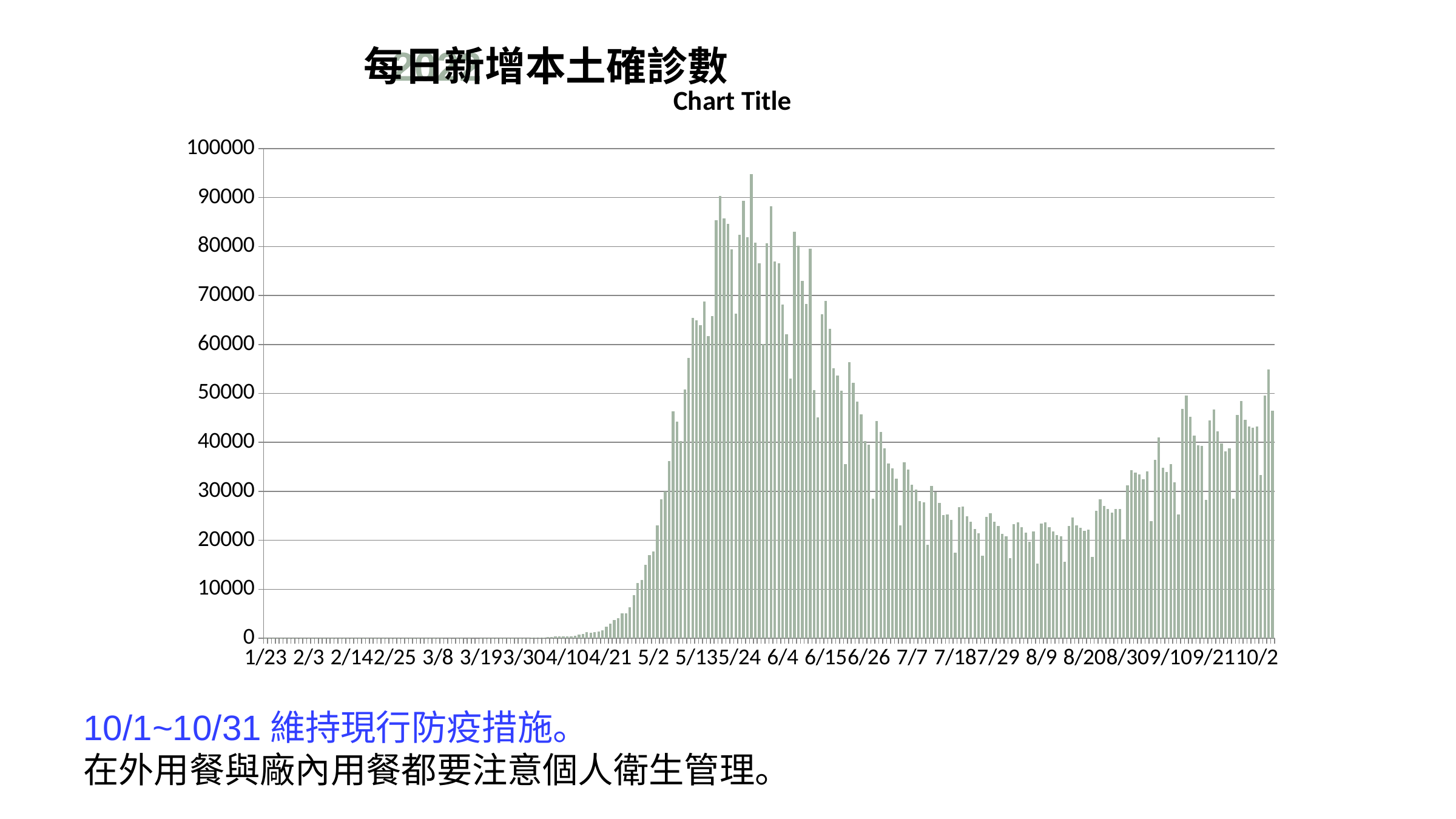

2022
每日新增本土確診數

### Chart:

| Category |  |
|---|---|
| 1/23 | 52.0 |
| 1/24 | 15.0 |
| 1/25 | 13.0 |
| 1/26 | 46.0 |
| 1/27 | 21.0 |
| 1/28 | 27.0 |
| 1/29 | 15.0 |
| 1/30 | 14.0 |
| 1/31 | 17.0 |
| 2/1 | 16.0 |
| 2/2 | 16.0 |
| 2/3 | 22.0 |
| 2/4 | 25.0 |
| 2/5 | 40.0 |
| 2/6 | 14.0 |
| 2/7 | 2.0 |
| 2/8 | 26.0 |
| 2/9 | 10.0 |
| 2/10 | 37.0 |
| 2/11 | 18.0 |
| 2/12 | 11.0 |
| 2/13 | 12.0 |
| 2/14 | 4.0 |
| 2/15 | 5.0 |
| 2/16 | 14.0 |
| 2/17 | 14.0 |
| 2/18 | 16.0 |
| 2/19 | 8.0 |
| 2/20 | 4.0 |
| 2/21 | 4.0 |
| 2/22 | 5.0 |
| 2/23 | 2.0 |
| 2/24 | 7.0 |
| 2/25 | 3.0 |
| 2/26 | 6.0 |
| 2/27 | 16.0 |
| 2/28 | 9.0 |
| 3/1 | 4.0 |
| 3/2 | 2.0 |
| 3/3 | 5.0 |
| 3/4 | 2.0 |
| 3/5 | 8.0 |
| 3/6 | 3.0 |
| 3/7 | 2.0 |
| 3/8 | 8.0 |
| 3/9 | 3.0 |
| 3/10 | 0.0 |
| 3/11 | 7.0 |
| 3/12 | 0.0 |
| 3/13 | 5.0 |
| 3/14 | 2.0 |
| 3/15 | 0.0 |
| 3/16 | 3.0 |
| 3/17 | 0.0 |
| 3/18 | 0.0 |
| 3/19 | 6.0 |
| 3/20 | 3.0 |
| 3/21 | 5.0 |
| 3/22 | 10.0 |
| 3/23 | 2.0 |
| 3/24 | 15.0 |
| 3/25 | 14.0 |
| 3/26 | 21.0 |
| 3/27 | 83.0 |
| 3/28 | 34.0 |
| 3/29 | 33.0 |
| 3/30 | 56.0 |
| 3/31 | 87.0 |
| 4/1 | 104.0 |
| 4/2 | 160.0 |
| 4/3 | 183.0 |
| 4/4 | 133.0 |
| 4/5 | 216.0 |
| 4/6 | 281.0 |
| 4/7 | 382.0 |
| 4/8 | 384.0 |
| 4/9 | 432.0 |
| 4/10 | 431.0 |
| 4/11 | 439.0 |
| 4/12 | 551.0 |
| 4/13 | 744.0 |
| 4/14 | 874.0 |
| 4/15 | 1209.0 |
| 4/16 | 1199.0 |
| 4/17 | 1210.0 |
| 4/18 | 1390.0 |
| 4/19 | 1626.0 |
| 4/20 | 2386.0 |
| 4/21 | 2969.0 |
| 4/22 | 3766.0 |
| 4/23 | 4126.0 |
| 4/24 | 5092.0 |
| 4/25 | 5108.0 |
| 4/26 | 6295.0 |
| 4/27 | 8822.0 |
| 4/28 | 11353.0 |
| 4/29 | 11974.0 |
| 4/30 | 15033.0 |
| 5/1 | 16936.0 |
| 5/2 | 17801.0 |
| 5/3 | 23102.0 |
| 5/4 | 28420.0 |
| 5/5 | 30035.0 |
| 5/6 | 36168.0 |
| 5/7 | 46377.0 |
| 5/8 | 44294.0 |
| 5/9 | 40263.0 |
| 5/10 | 50780.0 |
| 5/11 | 57188.0 |
| 5/12 | 65385.0 |
| 5/13 | 64972.0 |
| 5/14 | 63964.0 |
| 5/15 | 68732.0 |
| 5/16 | 61697.0 |
| 5/17 | 65794.0 |
| 5/18 | 85310.0 |
| 5/19 | 90331.0 |
| 5/20 | 85720.0 |
| 5/21 | 84587.0 |
| 5/22 | 79441.0 |
| 5/23 | 66247.0 |
| 5/24 | 82363.0 |
| 5/25 | 89352.0 |
| 5/26 | 81852.0 |
| 5/27 | 94808.0 |
| 5/28 | 80835.0 |
| 5/29 | 76539.0 |
| 5/30 | 60042.0 |
| 5/31 | 80656.0 |
| 6/1 | 88247.0 |
| 6/2 | 76967.0 |
| 6/3 | 76517.0 |
| 6/4 | 68118.0 |
| 6/5 | 62080.0 |
| 6/6 | 52992.0 |
| 6/7 | 82973.0 |
| 6/8 | 80195.0 |
| 6/9 | 72921.0 |
| 6/10 | 68311.0 |
| 6/11 | 79598.0 |
| 6/12 | 50643.0 |
| 6/13 | 45081.0 |
| 6/14 | 66119.0 |
| 6/15 | 68939.0 |
| 6/16 | 63170.0 |
| 6/17 | 55187.0 |
| 6/18 | 53643.0 |
| 6/19 | 50561.0 |
| 6/20 | 35596.0 |
| 6/21 | 56339.0 |
| 6/22 | 52213.0 |
| 6/23 | 48283.0 |
| 6/24 | 45678.0 |
| 6/25 | 40293.0 |
| 6/26 | 39586.0 |
| 6/27 | 28489.0 |
| 6/28 | 44379.0 |
| 6/29 | 42112.0 |
| 6/30 | 38846.0 |
| 7/1 | 35699.0 |
| 7/2 | 34748.0 |
| 7/3 | 32567.0 |
| 7/4 | 23045.0 |
| 7/5 | 35914.0 |
| 7/6 | 34499.0 |
| 7/7 | 31364.0 |
| 7/8 | 30314.0 |
| 7/9 | 28028.0 |
| 7/10 | 27708.0 |
| 7/11 | 19051.0 |
| 7/12 | 31152.0 |
| 7/13 | 29849.0 |
| 7/14 | 27597.0 |
| 7/15 | 25223.0 |
| 7/16 | 25251.0 |
| 7/17 | 24196.0 |
| 7/18 | 17549.0 |
| 7/19 | 26779.0 |
| 7/20 | 26943.0 |
| 7/21 | 24907.0 |
| 7/22 | 23813.0 |
| 7/23 | 22347.0 |
| 7/24 | 21460.0 |
| 7/25 | 16921.0 |
| 7/26 | 24790.0 |
| 7/27 | 25521.0 |
| 7/28 | 23822.0 |
| 7/29 | 22983.0 |
| 7/30 | 21273.0 |
| 7/31 | 20824.0 |
| 8/1 | 16352.0 |
| 8/2 | 23302.0 |
| 8/3 | 23718.0 |
| 8/4 | 22707.0 |
| 8/5 | 21577.0 |
| 8/6 | 19753.0 |
| 8/7 | 21771.0 |
| 8/8 | 15206.0 |
| 8/9 | 23458.0 |
| 8/10 | 23665.0 |
| 8/11 | 22650.0 |
| 8/12 | 21761.0 |
| 8/13 | 21056.0 |
| 8/14 | 20802.0 |
| 8/15 | 15596.0 |
| 8/16 | 22902.0 |
| 8/17 | 24669.0 |
| 8/18 | 23088.0 |
| 8/19 | 22559.0 |
| 8/20 | 21925.0 |
| 8/21 | 22137.0 |
| 8/22 | 16669.0 |
| 8/23 | 26095.0 |
| 8/24 | 28397.0 |
| 8/25 | 26967.0 |
| 8/26 | 26409.0 |
| 8/27 | 25621.0 |
| 8/28 | 26450.0 |
| 8/28 | 26450.0 |
| 8/29 | 20160.0 |
| 8/30 | 31178.0 |
| 8/31 | 34389.0 |
| 9/1 | 33875.0 |
| 9/2 | 33483.0 |
| 9/3 | 32529.0 |
| 9/4 | 34126.0 |
| 9/5 | 23931.0 |
| 9/6 | 36393.0 |
| 9/7 | 41021.0 |
| 9/8 | 34846.0 |
| 9/9 | 34020.0 |
| 9/10 | 35594.0 |
| 9/11 | 31854.0 |
| 9/12 | 25346.0 |
| 9/13 | 46795.0 |
| 9/14 | 49540.0 |
| 9/15 | 45269.0 |
| 9/16 | 41430.0 |
| 9/17 | 39394.0 |
| 9/18 | 39330.0 |
| 9/19 | 28210.0 |
| 9/20 | 44500.0 |
| 9/21 | 46673.0 |
| 9/22 | 42212.0 |
| 9/23 | 39769.0 |
| 9/24 | 38157.0 |
| 9/25 | 38785.0 |
| 9/26 | 28513.0 |
| 9/27 | 45608.0 |
| 9/28 | 48421.0 |
| 9/29 | 44665.0 |
| 9/30 | 43280.0 |
| 10/1 | 43040.0 |
| 10/2 | 43241.0 |
| 10/3 | 33377.0 |
| 10/4 | 49509.0 |
| 10/5 | 54874.0 |
| 10/6 | 46423.0 |
10/1~10/31維持現行防疫措施。
在外用餐與廠內用餐都要注意個人衛生管理。